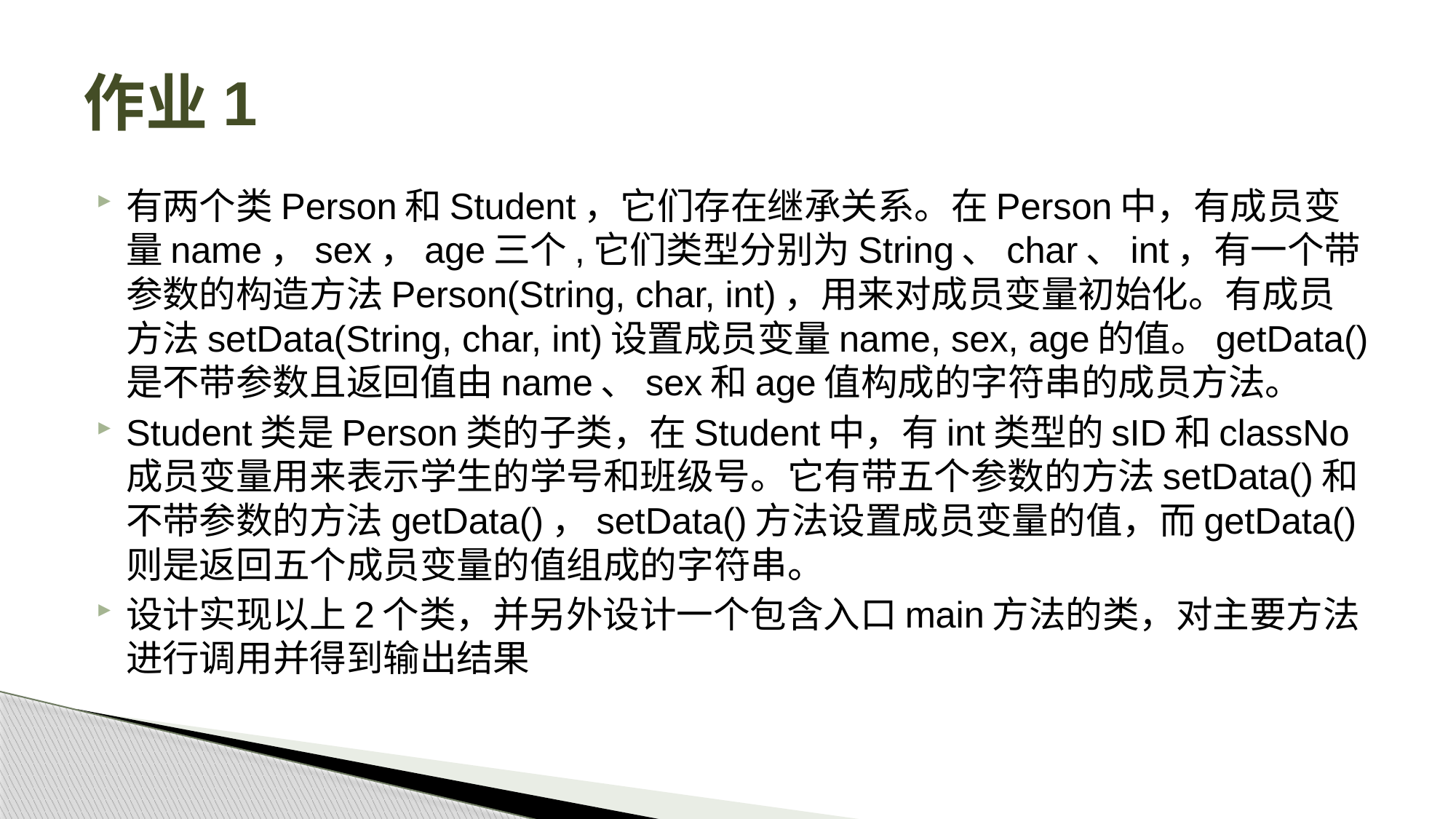

# 作业1
有两个类Person和Student，它们存在继承关系。在Person中，有成员变量name，sex，age三个,它们类型分别为String、char、int，有一个带参数的构造方法Person(String, char, int)，用来对成员变量初始化。有成员方法setData(String, char, int)设置成员变量name, sex, age的值。getData()是不带参数且返回值由name、sex和age值构成的字符串的成员方法。
Student类是Person类的子类，在Student中，有int类型的sID和classNo成员变量用来表示学生的学号和班级号。它有带五个参数的方法setData()和不带参数的方法getData()，setData()方法设置成员变量的值，而getData()则是返回五个成员变量的值组成的字符串。
设计实现以上2个类，并另外设计一个包含入口main方法的类，对主要方法进行调用并得到输出结果